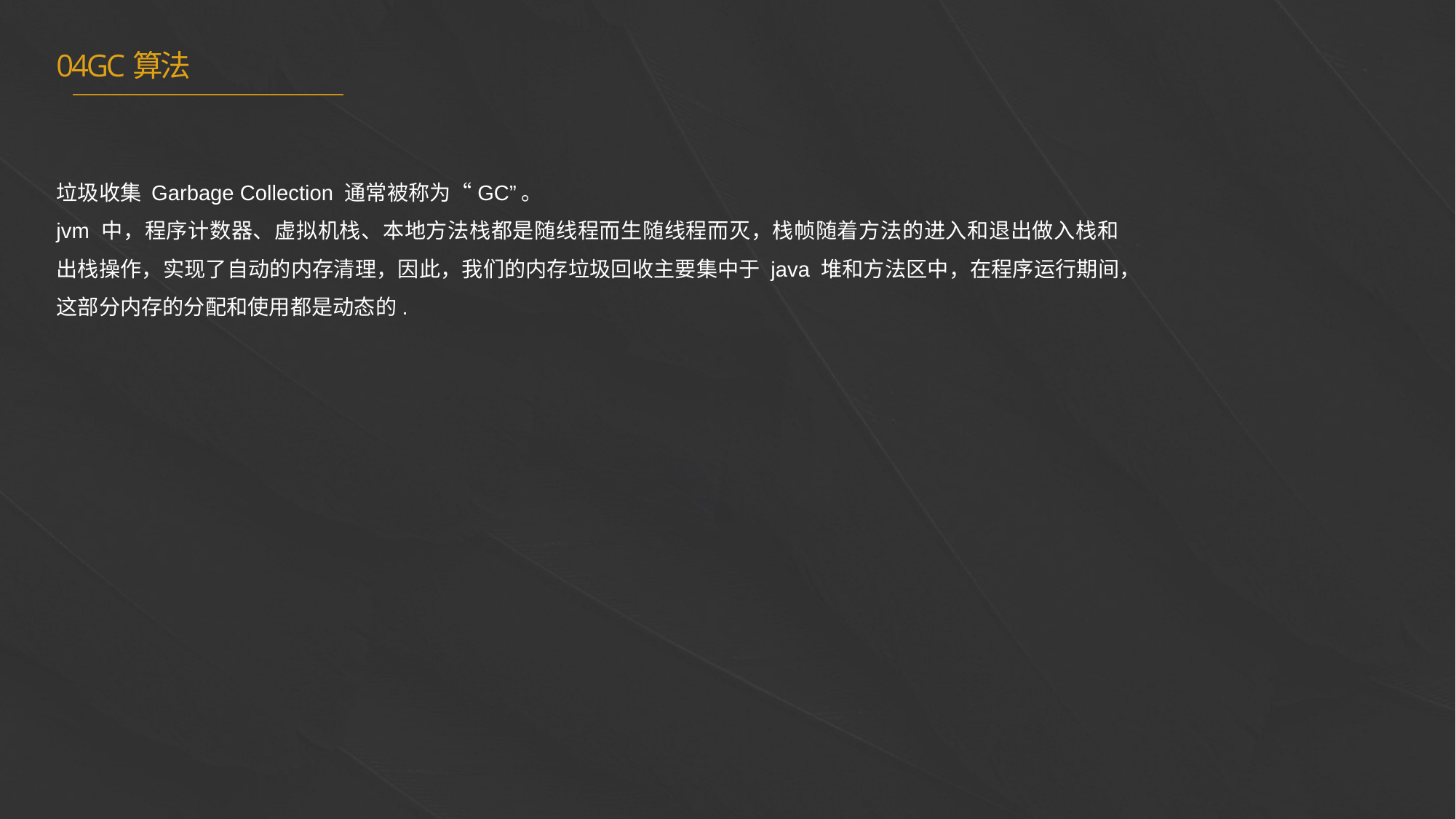

04GC算法

垃圾收集 Garbage Collection 通常被称为“GC”。
jvm 中，程序计数器、虚拟机栈、本地方法栈都是随线程而生随线程而灭，栈帧随着方法的进入和退出做入栈和出栈操作，实现了自动的内存清理，因此，我们的内存垃圾回收主要集中于 java 堆和方法区中，在程序运行期间，这部分内存的分配和使用都是动态的.
e7d195523061f1c0205959036996ad55c215b892a7aac5c0B9ADEF7896FB48F2EF97163A2DE1401E1875DEDC438B7864AD24CA23553DBBBD975DAF4CAD4A2592689FFB6CEE59FFA55B2702D0E5EE29CDFC0DD98BC7D6A39A64D3162AEA17DB19B9B9A87D0E9A0C5838999CD047764B32476FB53FC54D3671B43638F8C25D9EC95BB52BCC6C1CB3F6DE41EB0266A54822